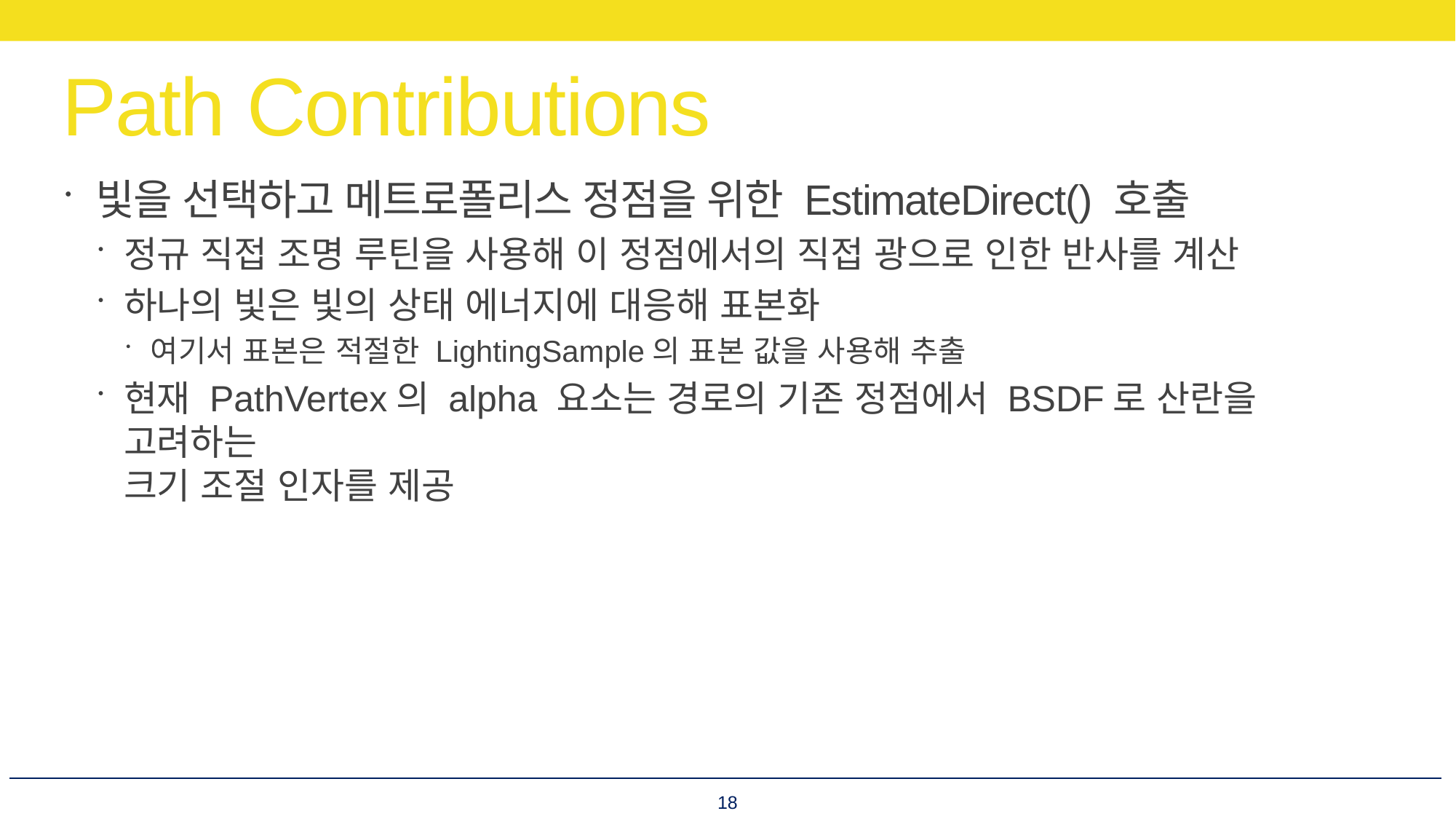

# Path Contributions
빛을 선택하고 메트로폴리스 정점을 위한 EstimateDirect() 호출
정규 직접 조명 루틴을 사용해 이 정점에서의 직접 광으로 인한 반사를 계산
하나의 빛은 빛의 상태 에너지에 대응해 표본화
여기서 표본은 적절한 LightingSample의 표본 값을 사용해 추출
현재 PathVertex의 alpha 요소는 경로의 기존 정점에서 BSDF로 산란을 고려하는
크기 조절 인자를 제공
18